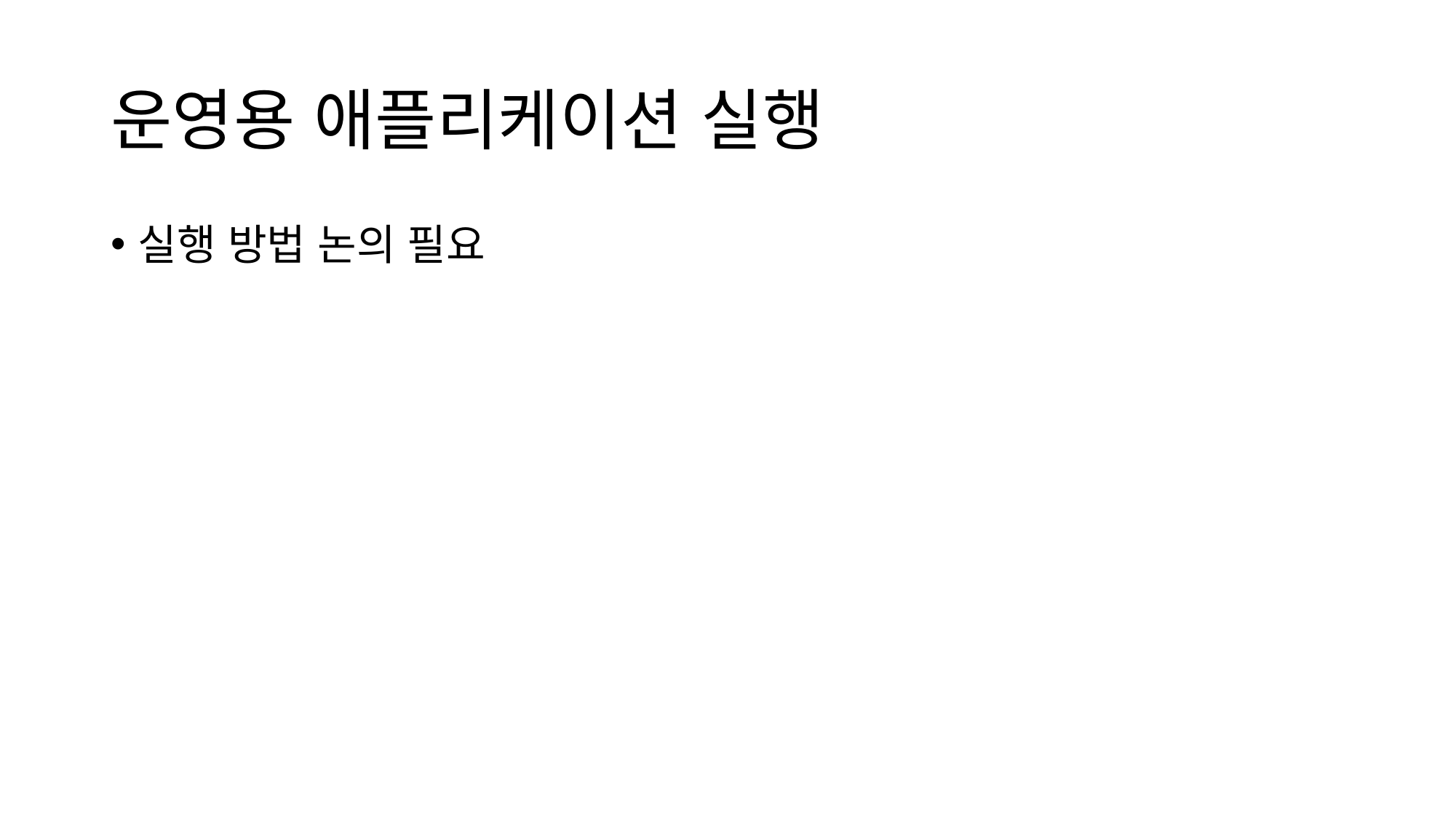

# 운영용 애플리케이션 실행
실행 방법 논의 필요